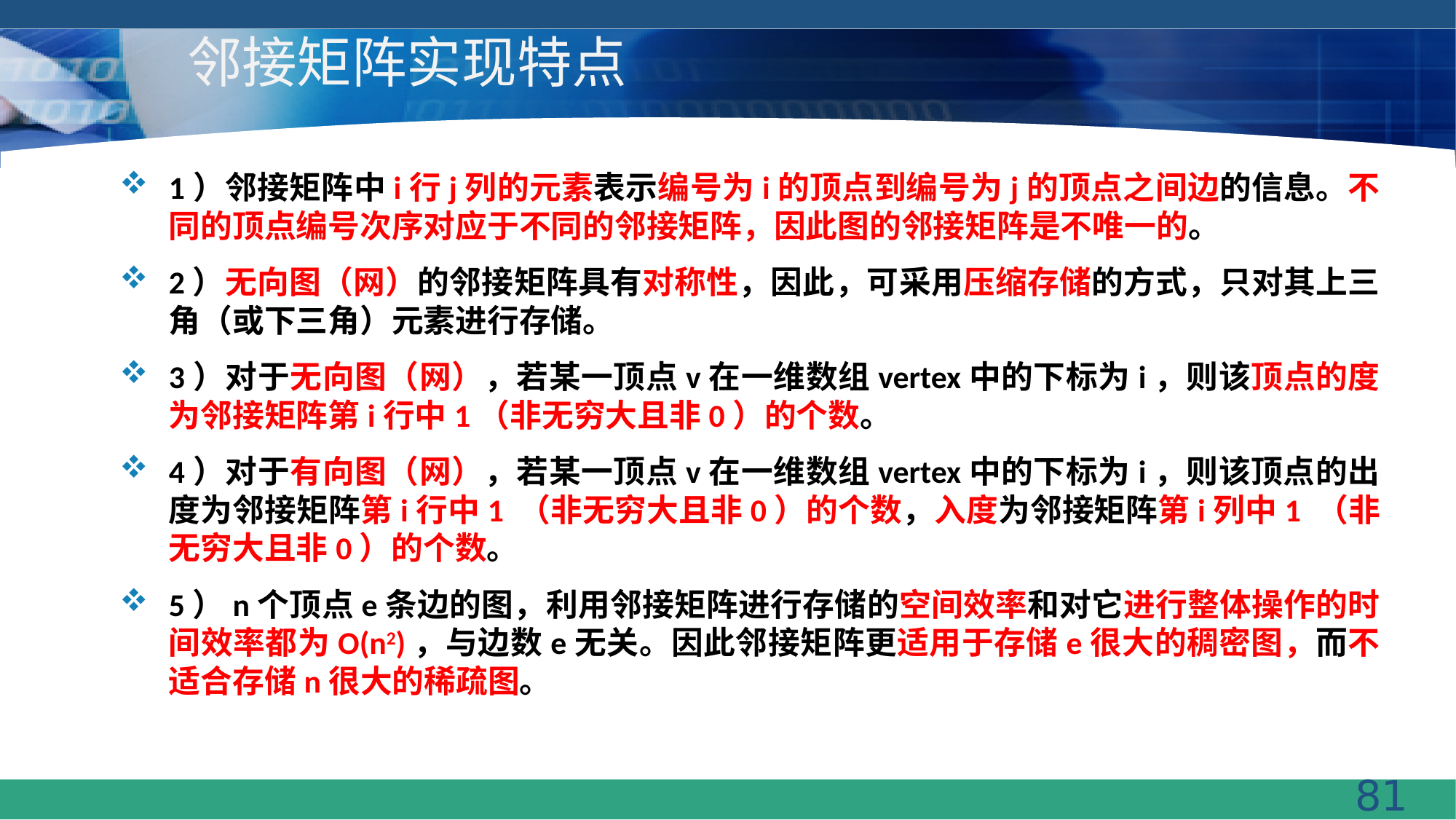

# 邻接矩阵实现特点
1）邻接矩阵中i行j列的元素表示编号为i的顶点到编号为j的顶点之间边的信息。不同的顶点编号次序对应于不同的邻接矩阵，因此图的邻接矩阵是不唯一的。
2）无向图（网）的邻接矩阵具有对称性，因此，可采用压缩存储的方式，只对其上三角（或下三角）元素进行存储。
3）对于无向图（网），若某一顶点v在一维数组vertex中的下标为i，则该顶点的度为邻接矩阵第i行中1（非无穷大且非0）的个数。
4）对于有向图（网），若某一顶点v在一维数组vertex中的下标为i，则该顶点的出度为邻接矩阵第i行中1 （非无穷大且非0）的个数，入度为邻接矩阵第i列中1 （非无穷大且非0）的个数。
5）n个顶点e条边的图，利用邻接矩阵进行存储的空间效率和对它进行整体操作的时间效率都为O(n2)，与边数e无关。因此邻接矩阵更适用于存储e很大的稠密图，而不适合存储n很大的稀疏图。